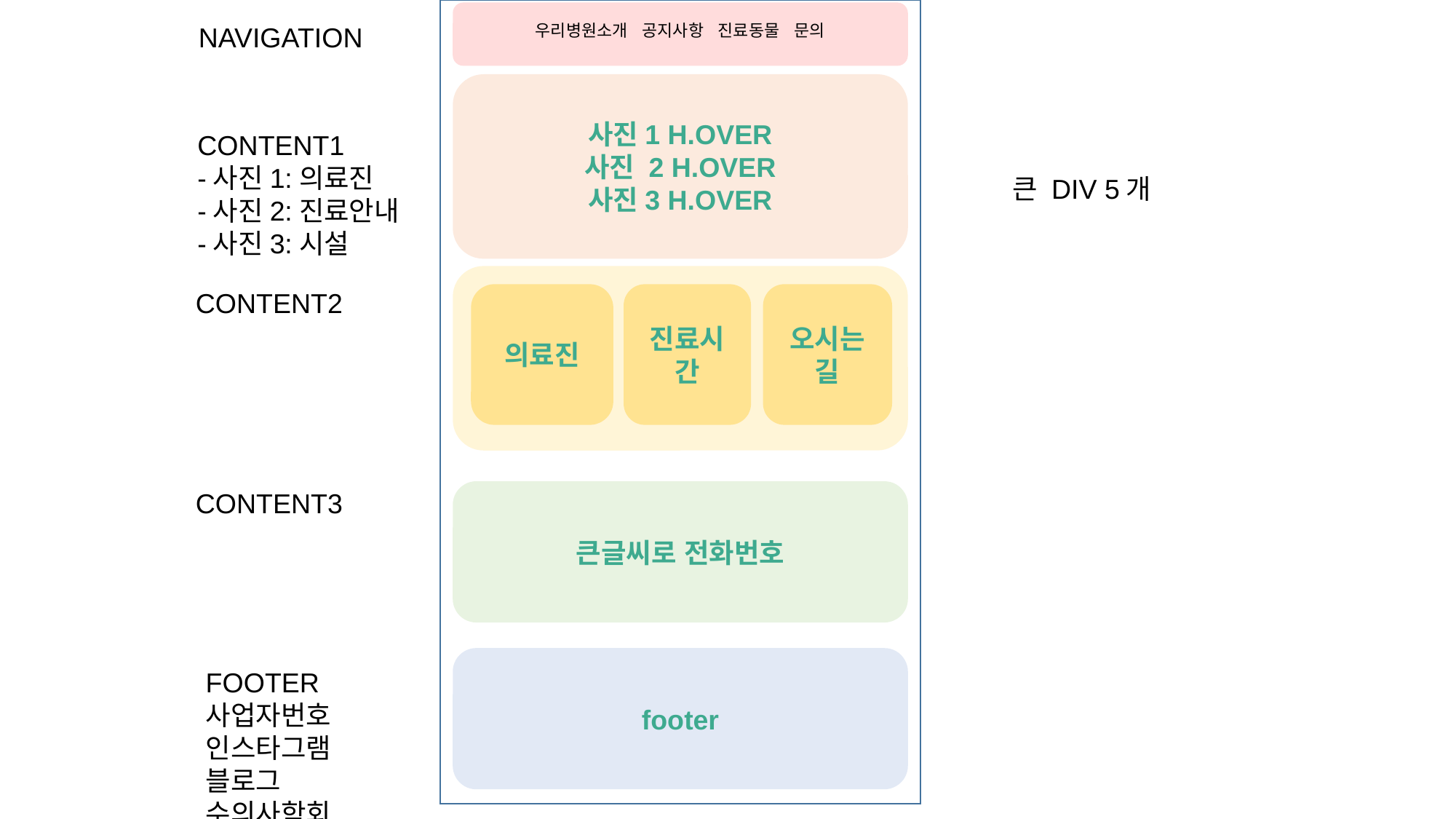

우리병원소개   공지사항   진료동물   문의
사진1 H.OVER
사진 2 H.OVER
사진3 H.OVER

오시는길
의료진
진료시간
큰글씨로 전화번호
footer
NAVIGATION
CONTENT1
-사진1:의료진
-사진2:진료안내
-사진3:시설
큰 DIV 5개
CONTENT2
CONTENT3
FOOTER
사업자번호
인스타그램
블로그
수의사학회